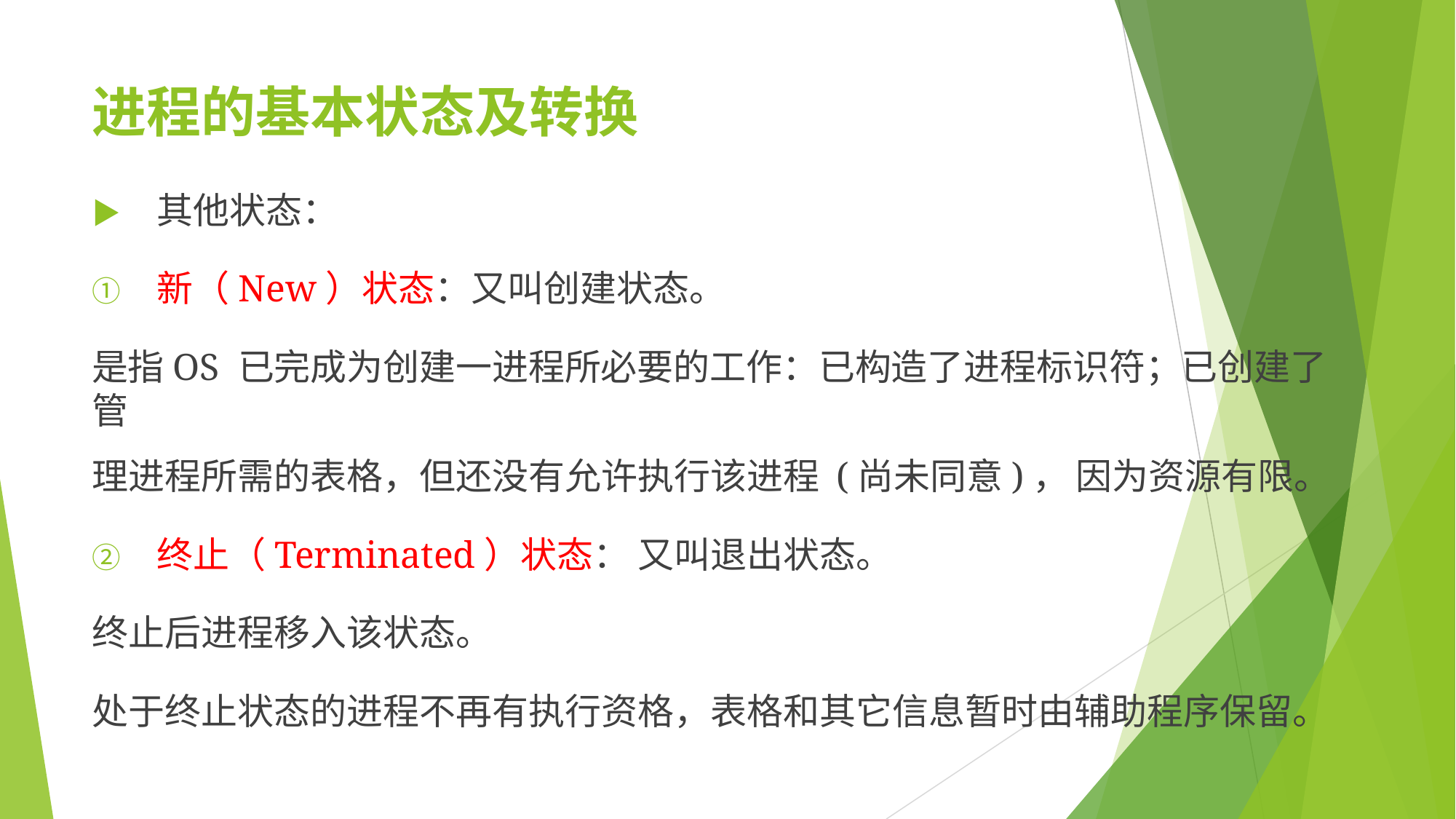

# 进程的基本状态及转换
▶	其他状态：

①	新（New）状态：又叫创建状态。

是指OS 已完成为创建一进程所必要的工作：已构造了进程标识符；已创建了管
理进程所需的表格，但还没有允许执行该进程 (尚未同意)，	因为资源有限。

②	终止（Terminated）状态： 又叫退出状态。

终止后进程移入该状态。

处于终止状态的进程不再有执行资格，表格和其它信息暂时由辅助程序保留。